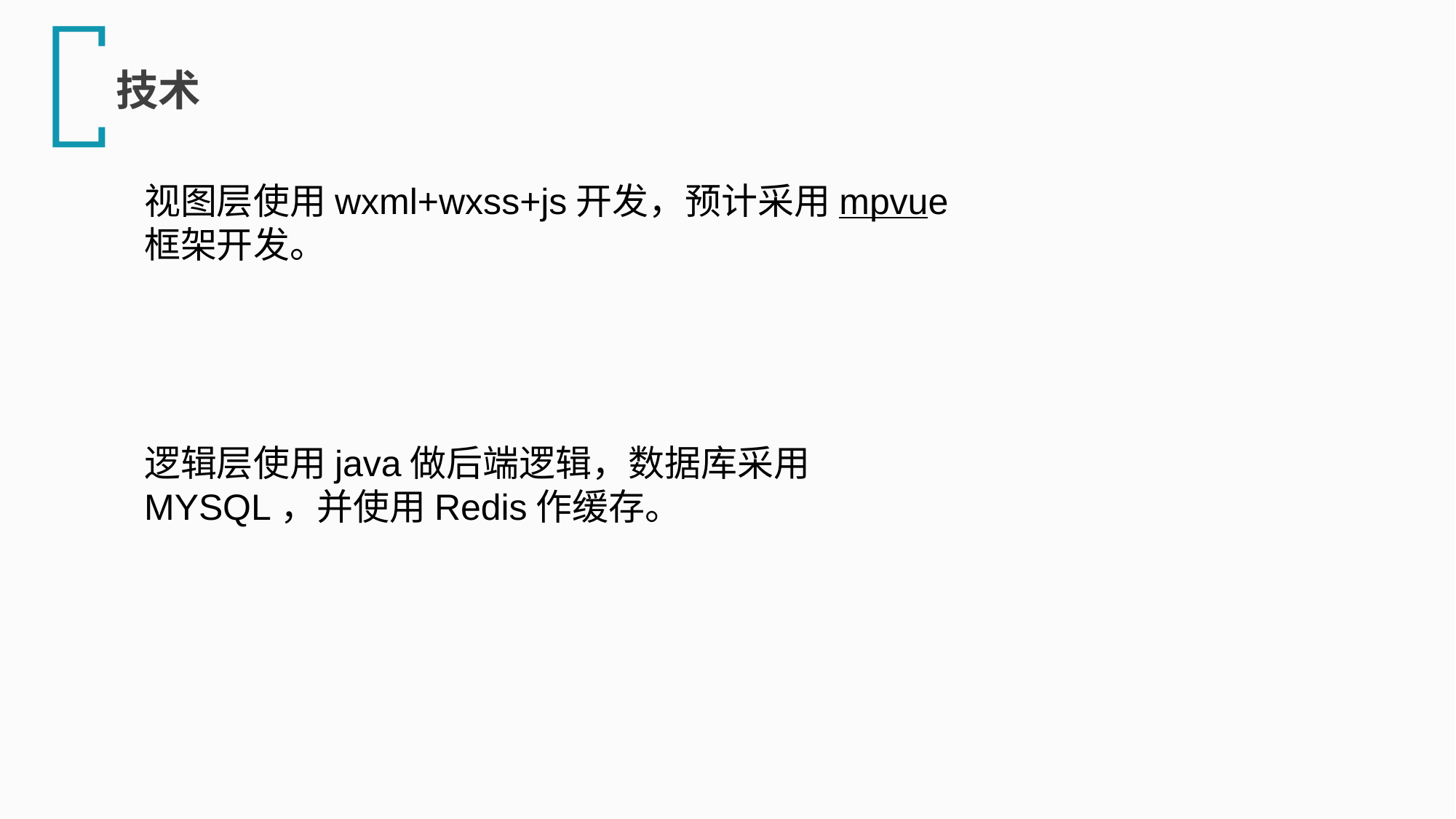

技术
视图层使用wxml+wxss+js开发，预计采用mpvue框架开发。

逻辑层使用java做后端逻辑，数据库采用MYSQL，并使用Redis作缓存。